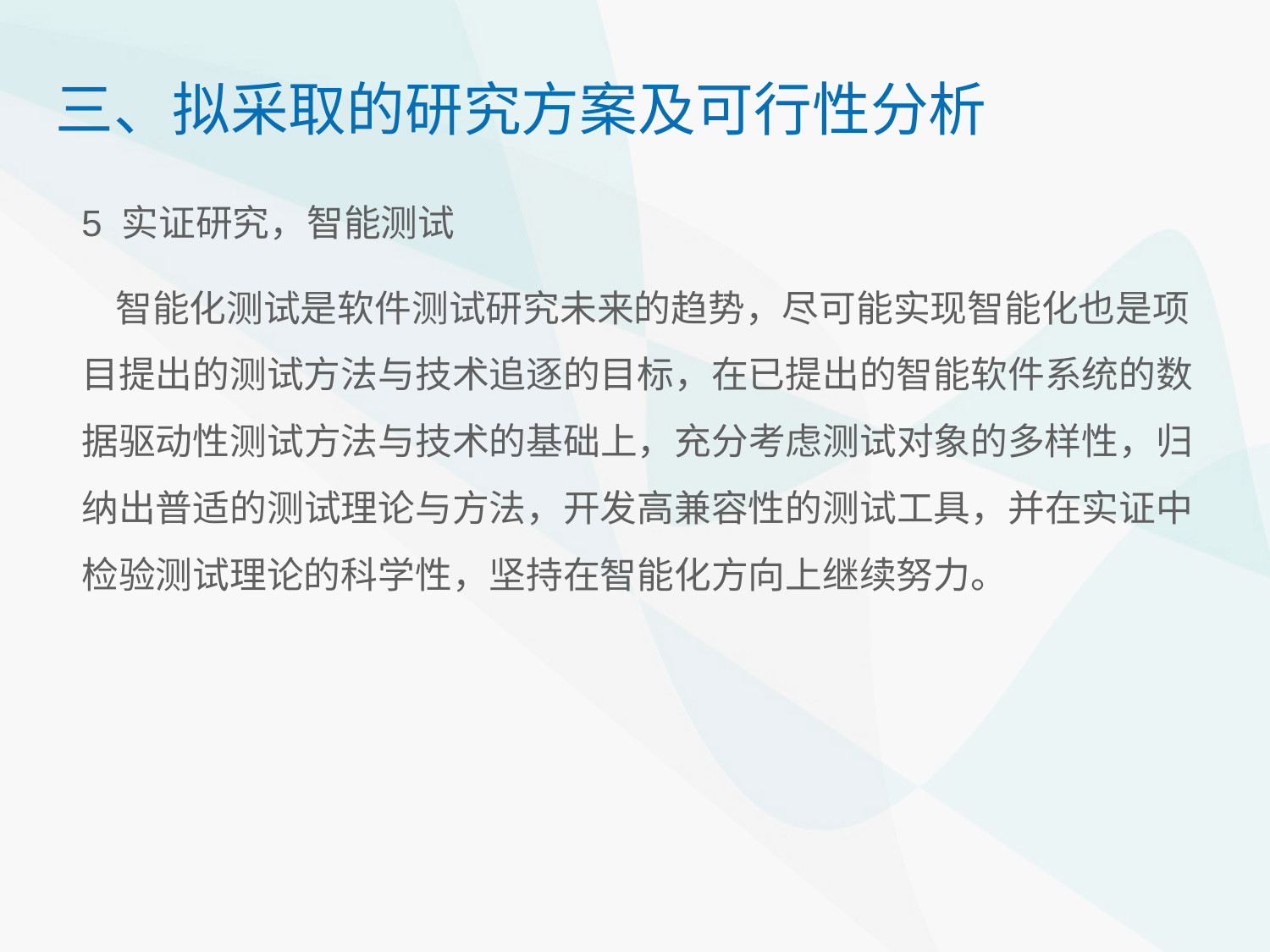

三、拟采取的研究方案及可行性分析
5 实证研究，智能测试
   智能化测试是软件测试研究未来的趋势，尽可能实现智能化也是项目提出的测试方法与技术追逐的目标，在已提出的智能软件系统的数据驱动性测试方法与技术的基础上，充分考虑测试对象的多样性，归纳出普适的测试理论与方法，开发高兼容性的测试工具，并在实证中检验测试理论的科学性，坚持在智能化方向上继续努力。